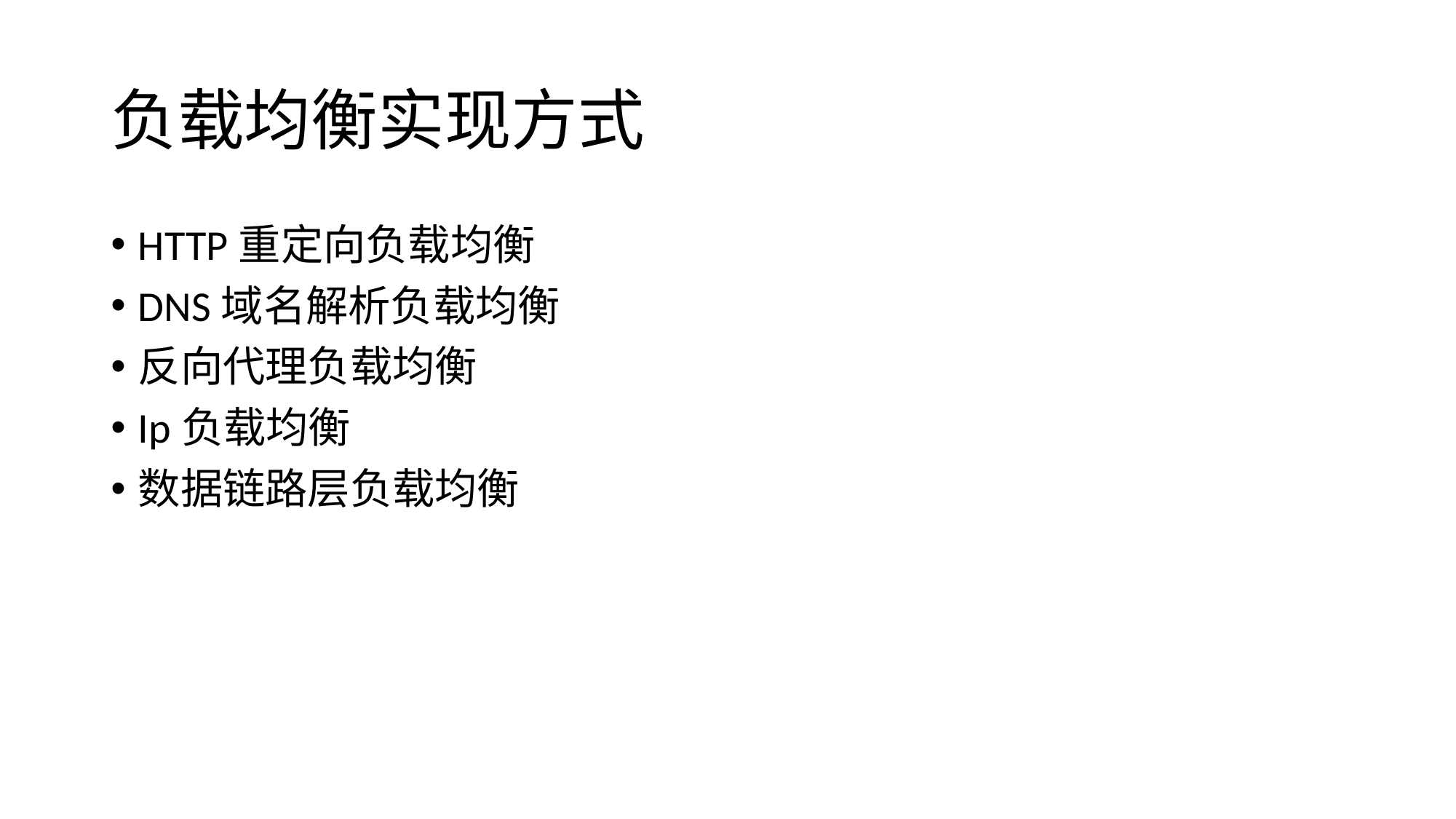

# 负载均衡实现方式
HTTP重定向负载均衡
DNS域名解析负载均衡
反向代理负载均衡
Ip负载均衡
数据链路层负载均衡